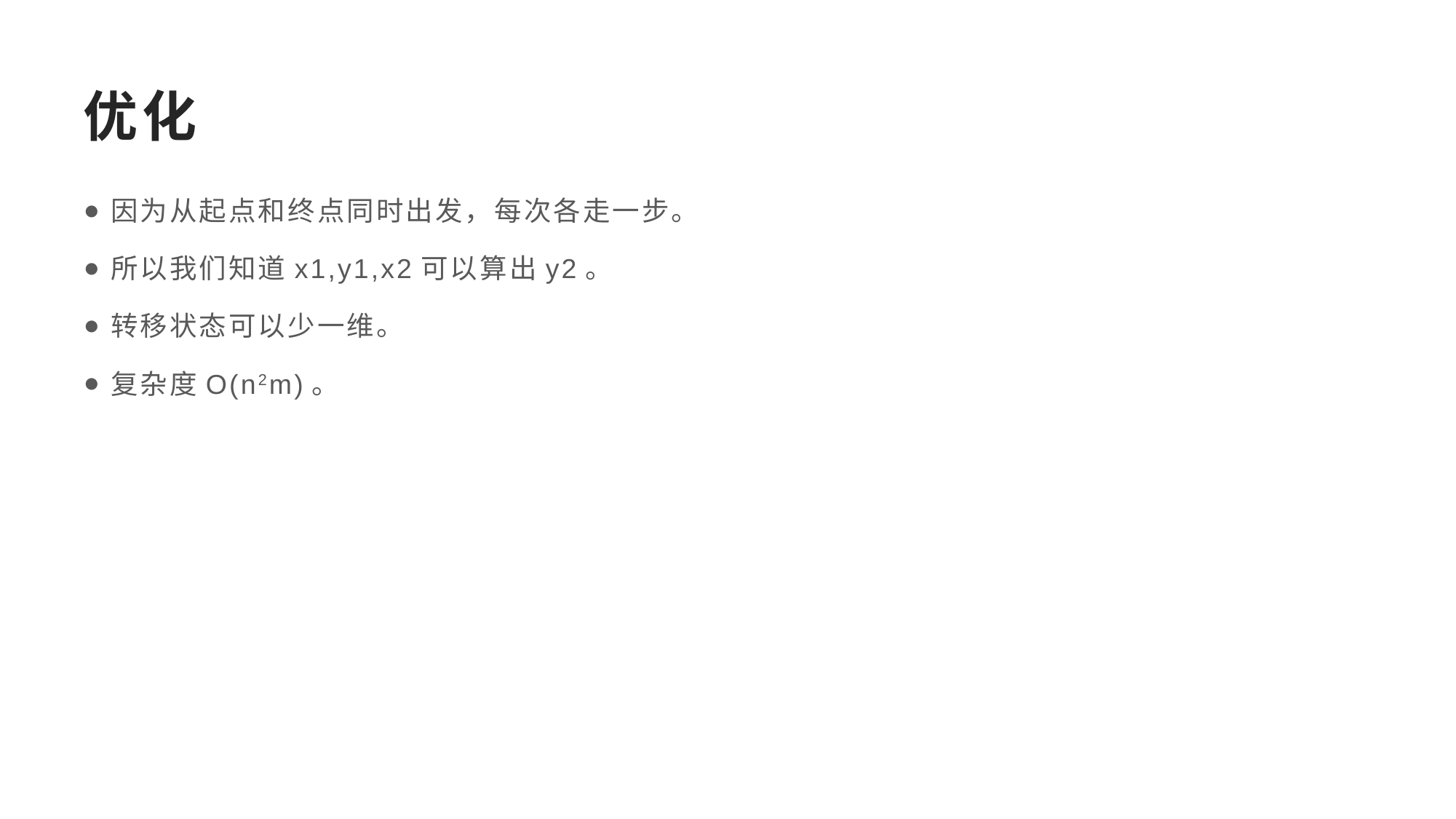

# 优化
因为从起点和终点同时出发，每次各走一步。
所以我们知道x1,y1,x2可以算出y2。
转移状态可以少一维。
复杂度O(n2m)。